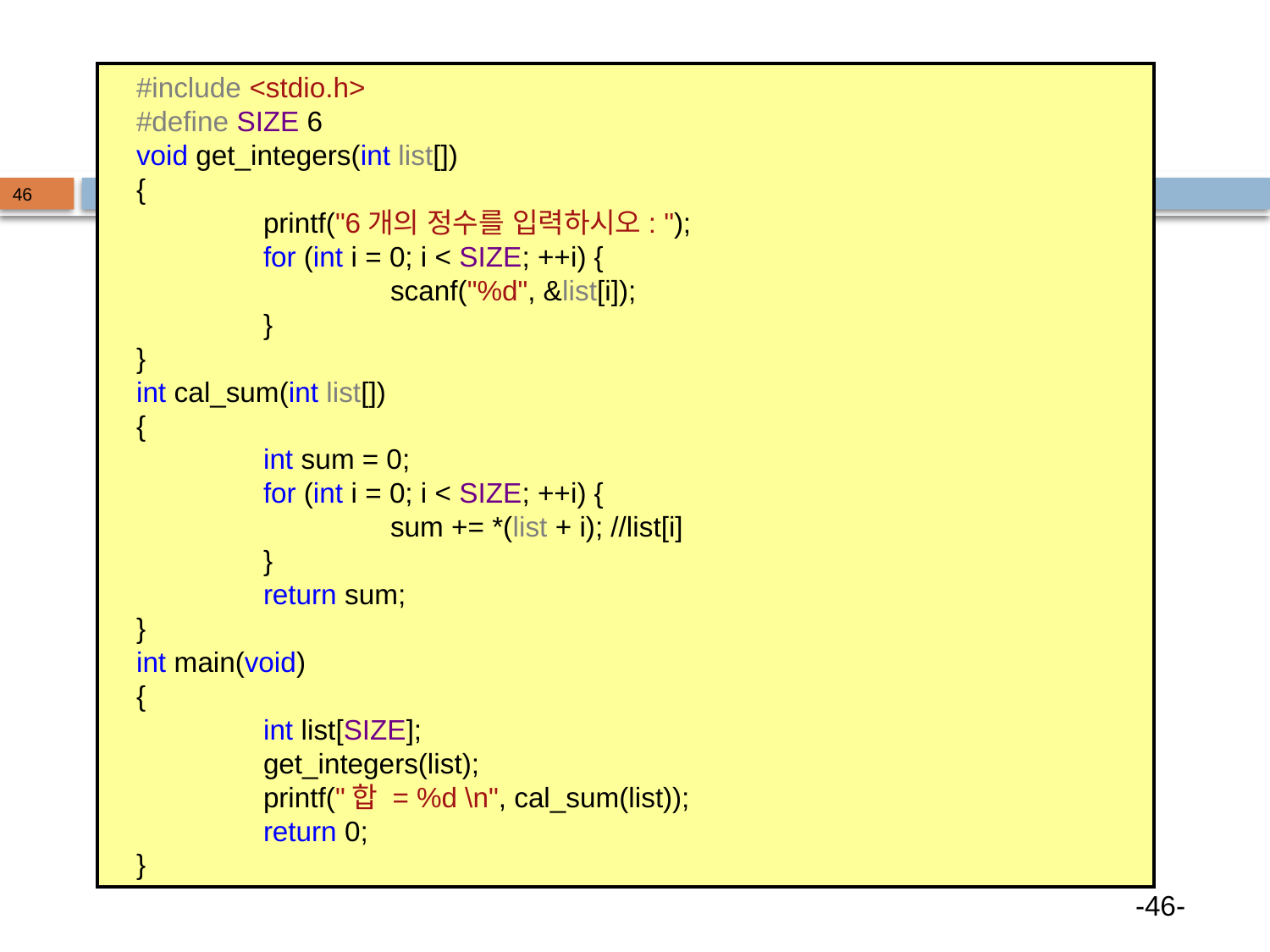

# 예제
#include <stdio.h>
#define SIZE 6
void get_integers(int list[])
{
	printf("6개의 정수를 입력하시오: ");
	for (int i = 0; i < SIZE; ++i) {
		scanf("%d", &list[i]);
	}
}
int cal_sum(int list[])
{
	int sum = 0;
	for (int i = 0; i < SIZE; ++i) {
		sum += *(list + i); //list[i]
	}
	return sum;
}
int main(void)
{
	int list[SIZE];
	get_integers(list);
	printf("합 = %d \n", cal_sum(list));
	return 0;
}
46